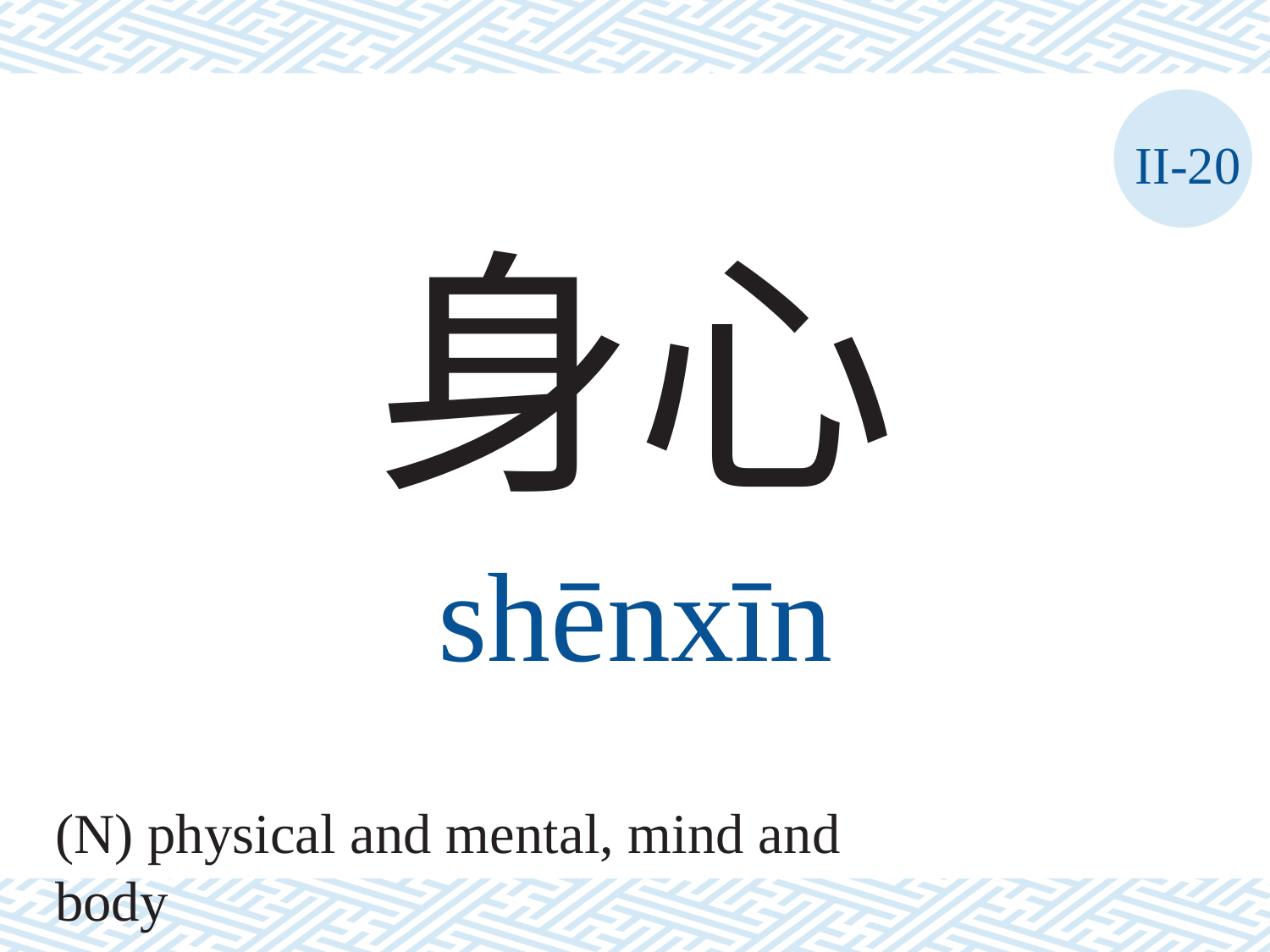

II-20
身心
shēnxīn
(N) physical and mental, mind and body